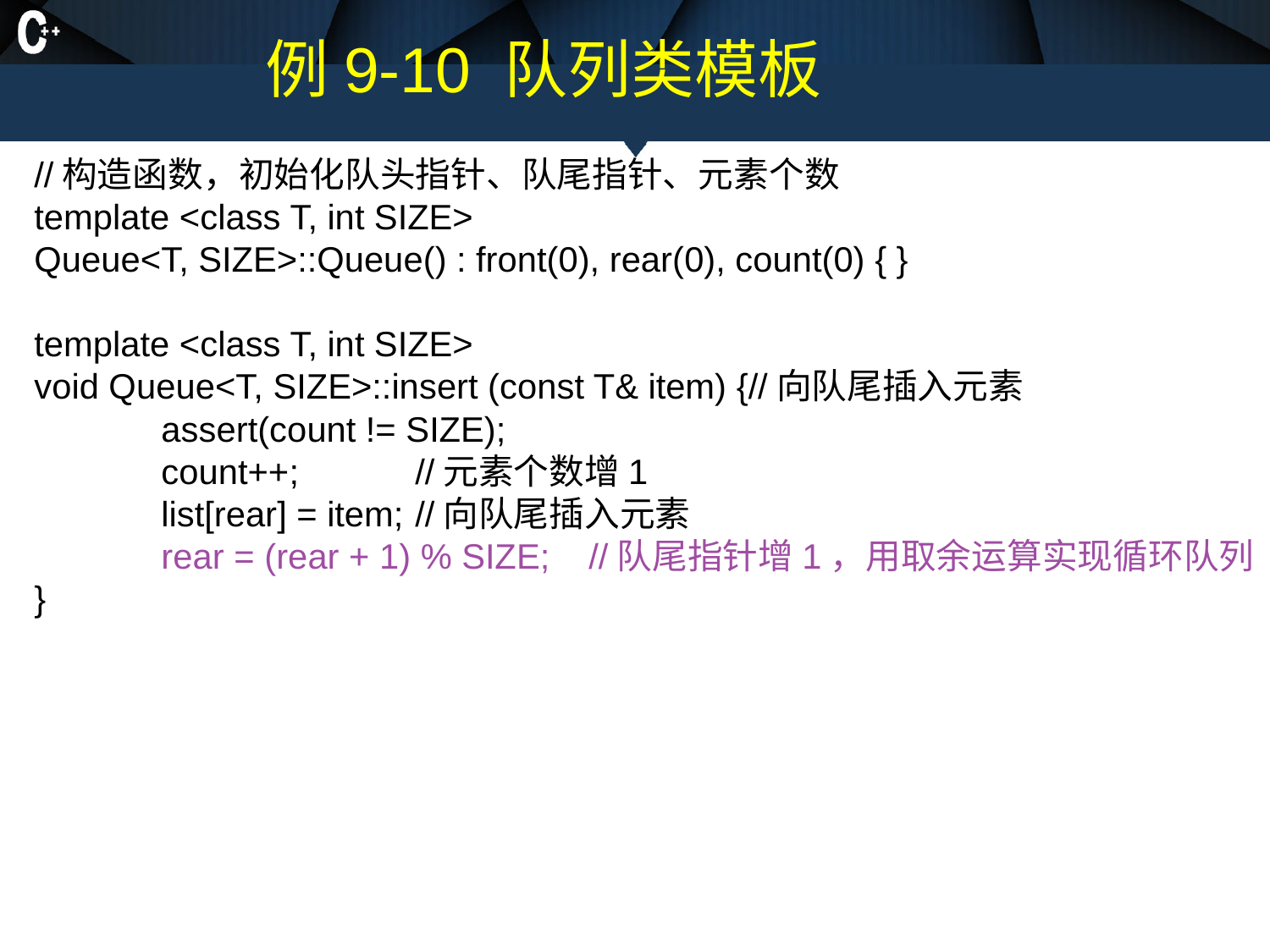

# 例9-10 队列类模板
//构造函数，初始化队头指针、队尾指针、元素个数
template <class T, int SIZE>
Queue<T, SIZE>::Queue() : front(0), rear(0), count(0) { }

template <class T, int SIZE>
void Queue<T, SIZE>::insert (const T& item) {//向队尾插入元素
	assert(count != SIZE);
	count++;	//元素个数增1
	list[rear] = item;	//向队尾插入元素
	rear = (rear + 1) % SIZE;    //队尾指针增1，用取余运算实现循环队列
}